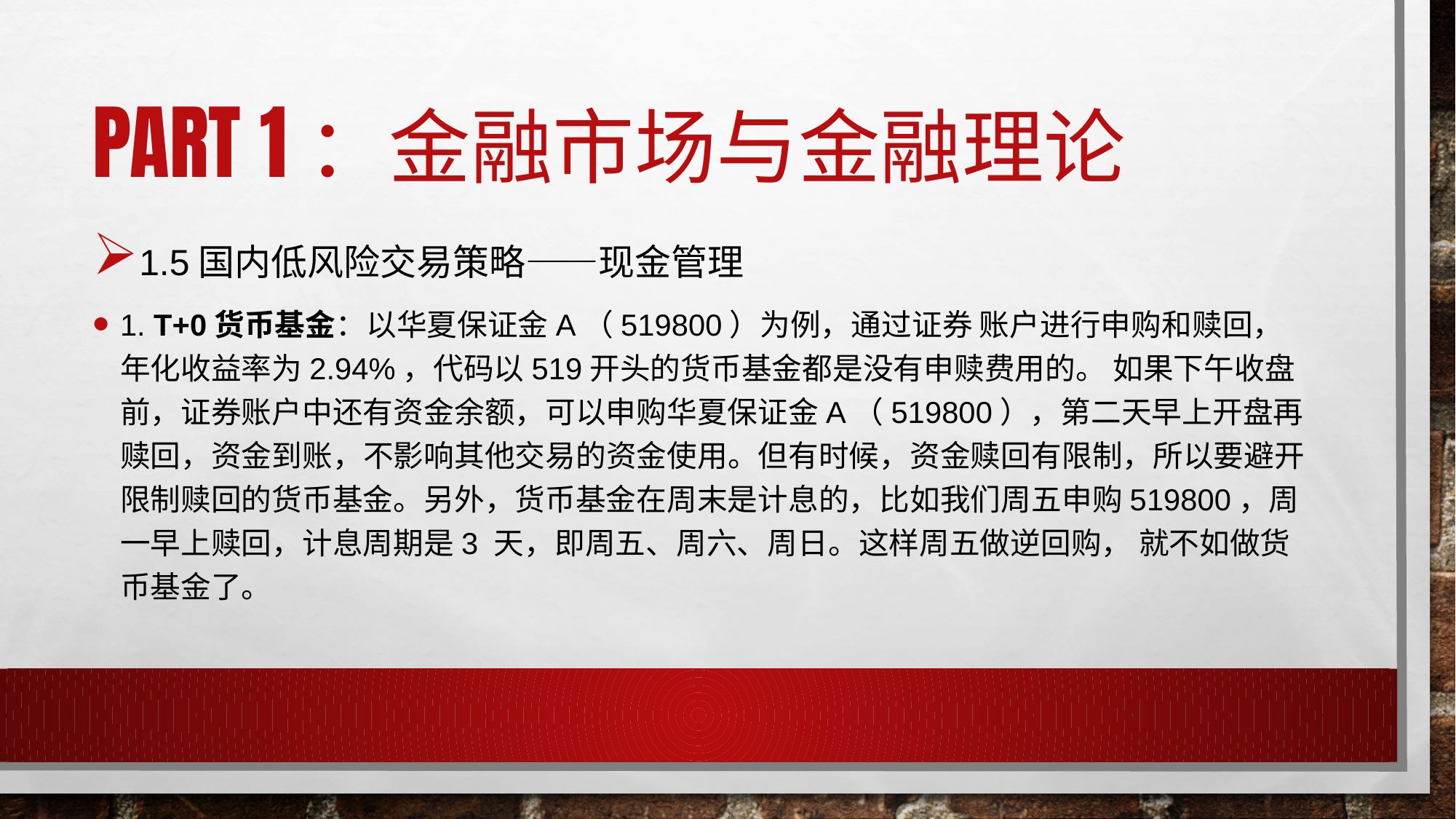

# Part 1：金融市场与金融理论
1.5国内低风险交易策略——现金管理
1. T+0货币基金：以华夏保证金A（519800）为例，通过证券 账户进行申购和赎回，年化收益率为2.94%，代码以519开头的货币基金都是没有申赎费用的。 如果下午收盘前，证券账户中还有资金余额，可以申购华夏保证金A（519800），第二天早上开盘再赎回，资金到账，不影响其他交易的资金使用。但有时候，资金赎回有限制，所以要避开限制赎回的货币基金。另外，货币基金在周末是计息的，比如我们周五申购519800，周⼀早上赎回，计息周期是3 天，即周五、周六、周日。这样周五做逆回购， 就不如做货币基金了。